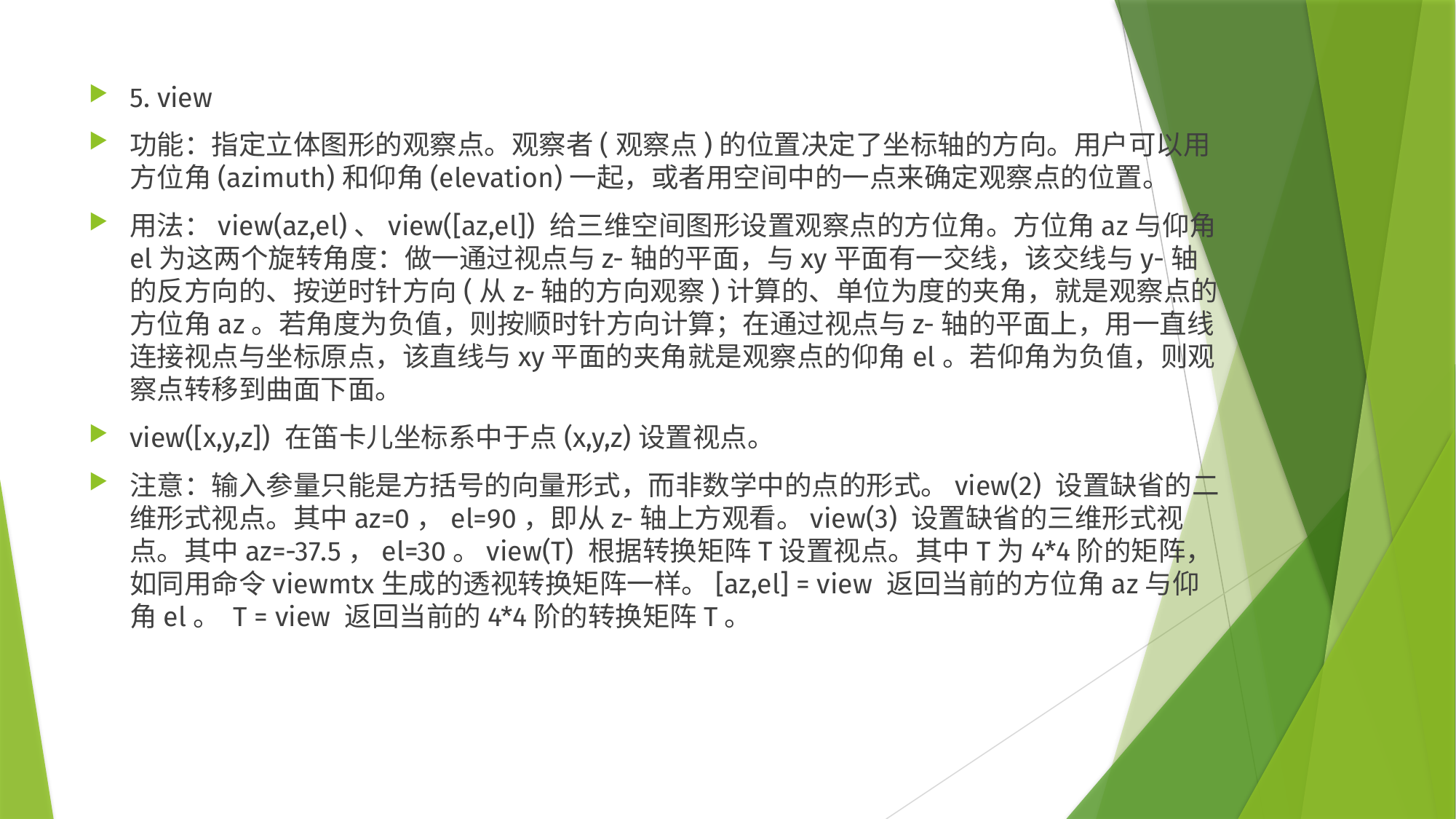

5. view
功能：指定立体图形的观察点。观察者(观察点)的位置决定了坐标轴的方向。用户可以用方位角(azimuth)和仰角(elevation)一起，或者用空间中的一点来确定观察点的位置。
用法：view(az,el)、view([az,el]) 给三维空间图形设置观察点的方位角。方位角az与仰角el为这两个旋转角度：做一通过视点与z-轴的平面，与xy平面有一交线，该交线与y-轴的反方向的、按逆时针方向(从z-轴的方向观察)计算的、单位为度的夹角，就是观察点的方位角az。若角度为负值，则按顺时针方向计算；在通过视点与z-轴的平面上，用一直线连接视点与坐标原点，该直线与xy平面的夹角就是观察点的仰角el。若仰角为负值，则观察点转移到曲面下面。
view([x,y,z]) 在笛卡儿坐标系中于点(x,y,z)设置视点。
注意：输入参量只能是方括号的向量形式，而非数学中的点的形式。view(2) 设置缺省的二维形式视点。其中az=0，el=90，即从z-轴上方观看。view(3) 设置缺省的三维形式视点。其中az=-37.5，el=30。view(T) 根据转换矩阵T设置视点。其中T为4*4阶的矩阵，如同用命令viewmtx生成的透视转换矩阵一样。[az,el] = view 返回当前的方位角az与仰角el。 T = view 返回当前的4*4阶的转换矩阵T。